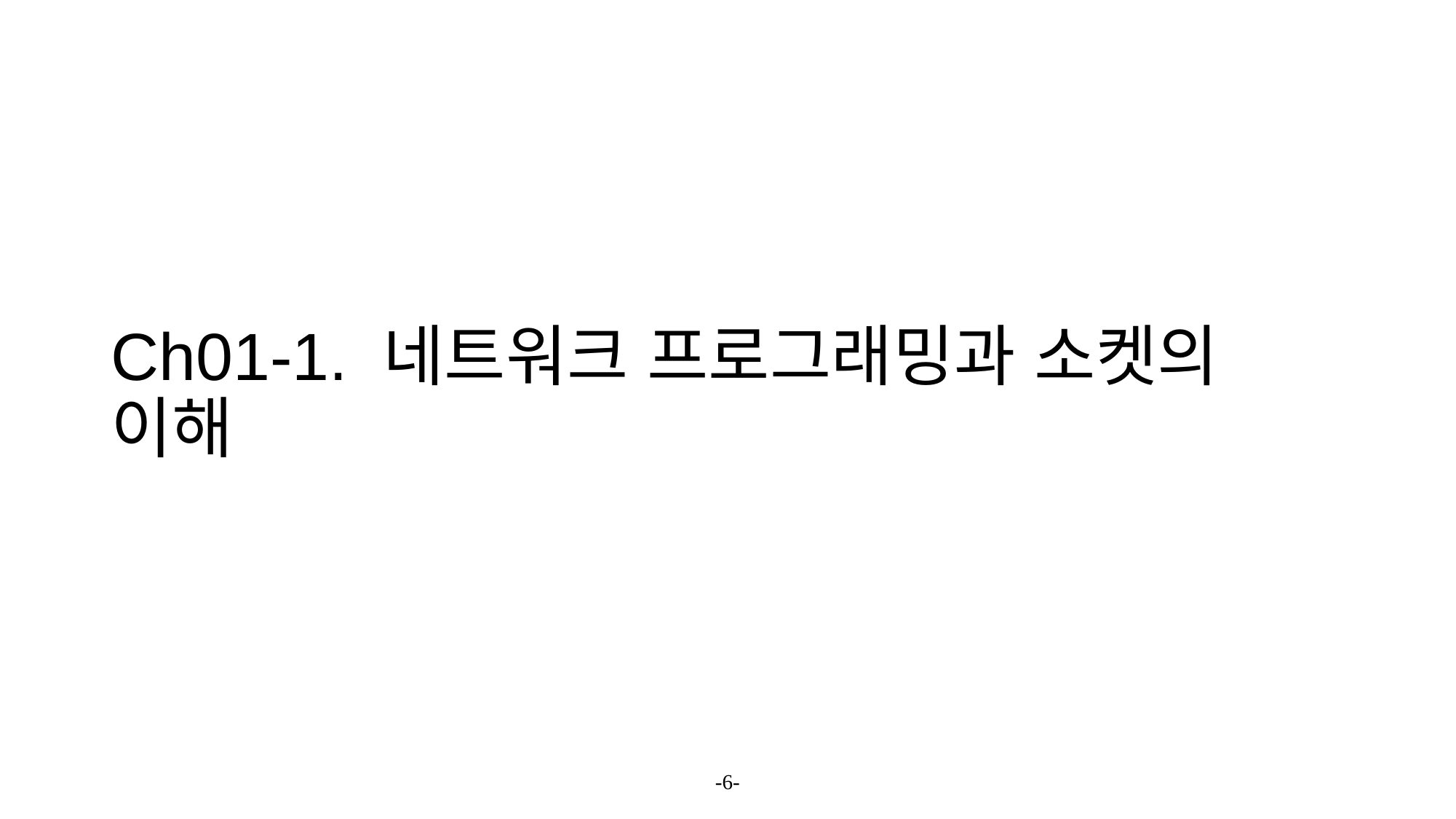

# Ch01-1. 네트워크 프로그래밍과 소켓의 이해
-6-